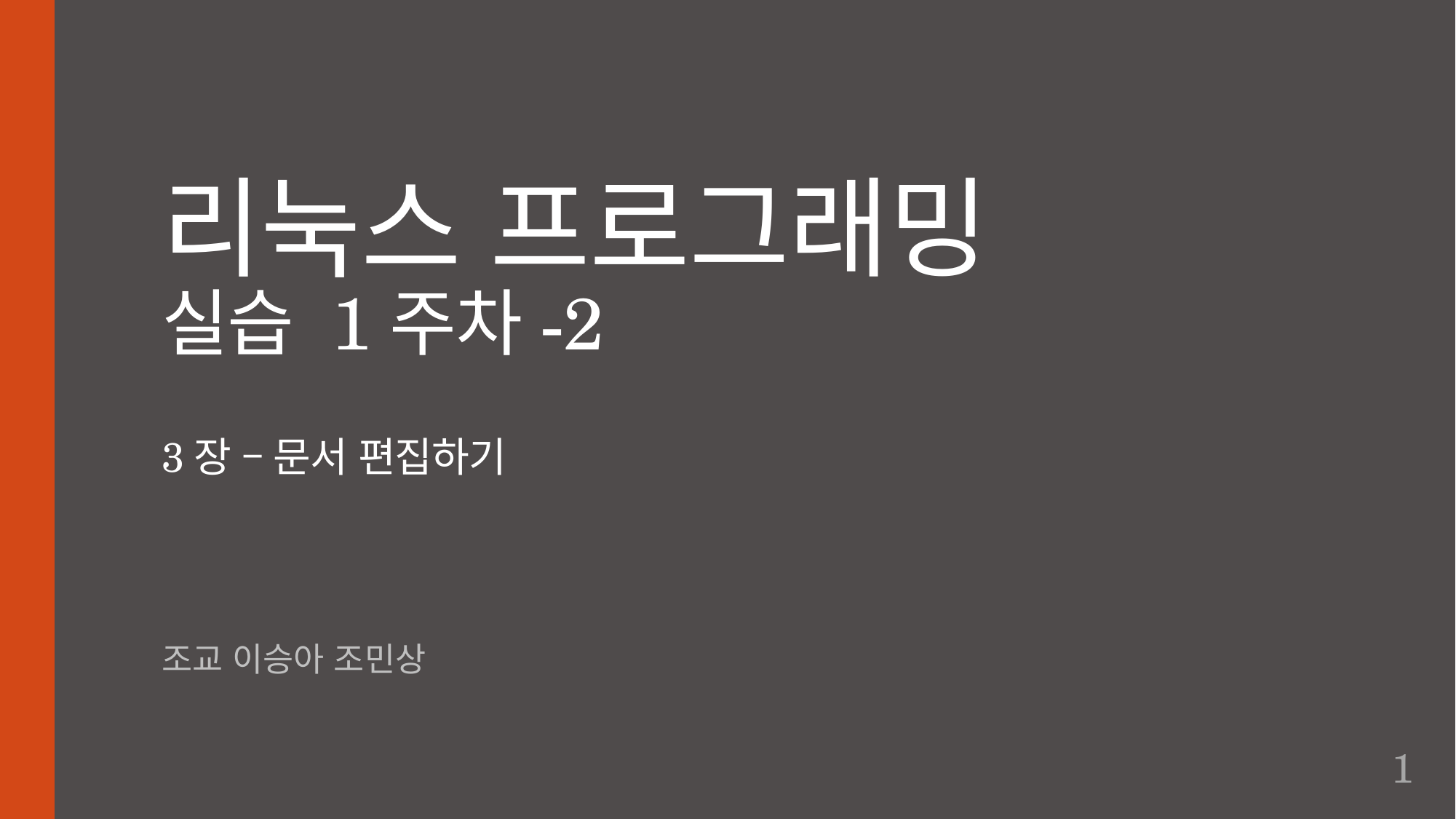

# 리눅스 프로그래밍 실습 1주차-2 3장 – 문서 편집하기

조교 이승아 조민상
1